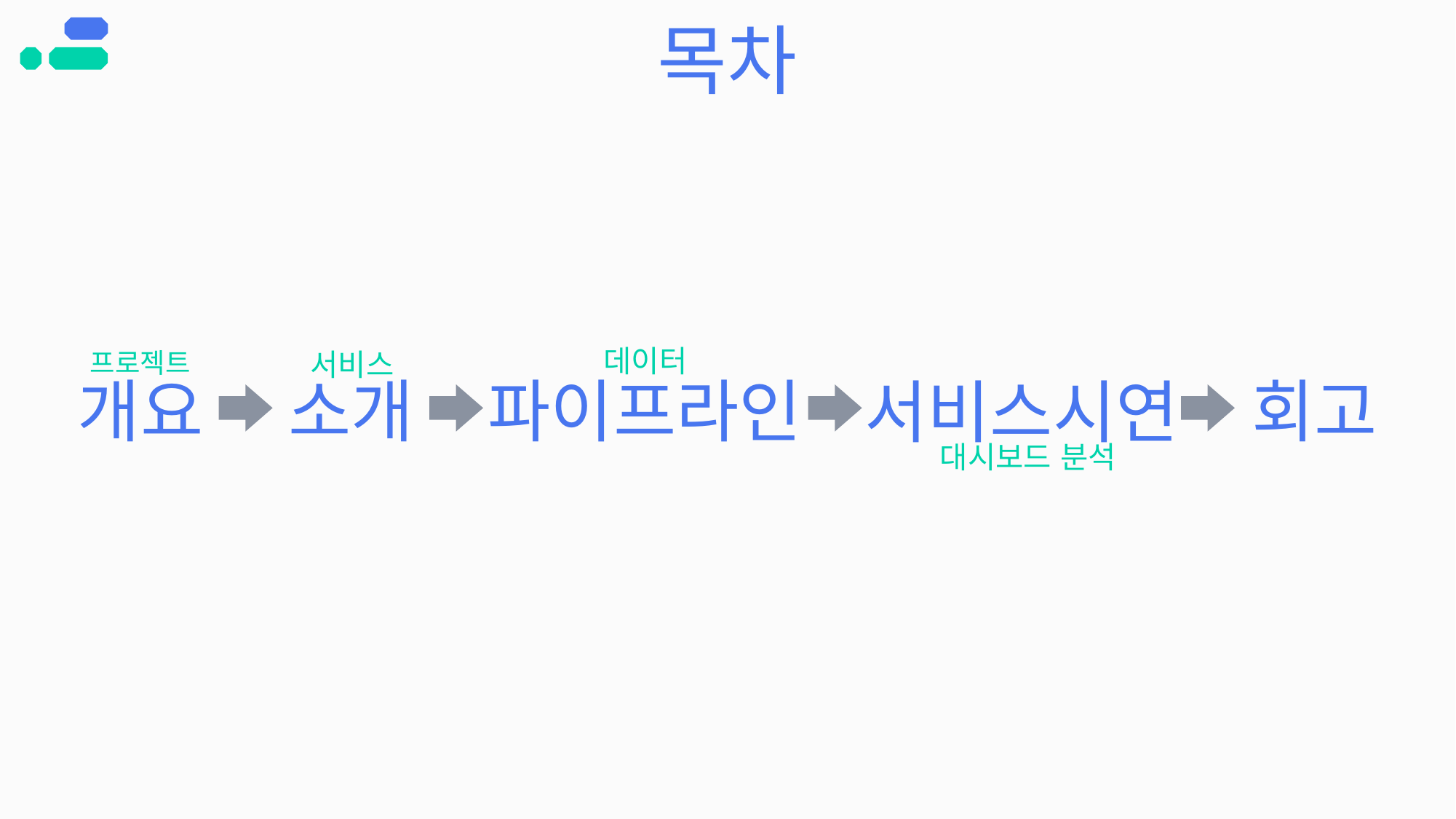

목차

데이터
파이프라인
프로젝트
서비스
개요
소개
회고
서비스시연
대시보드 분석